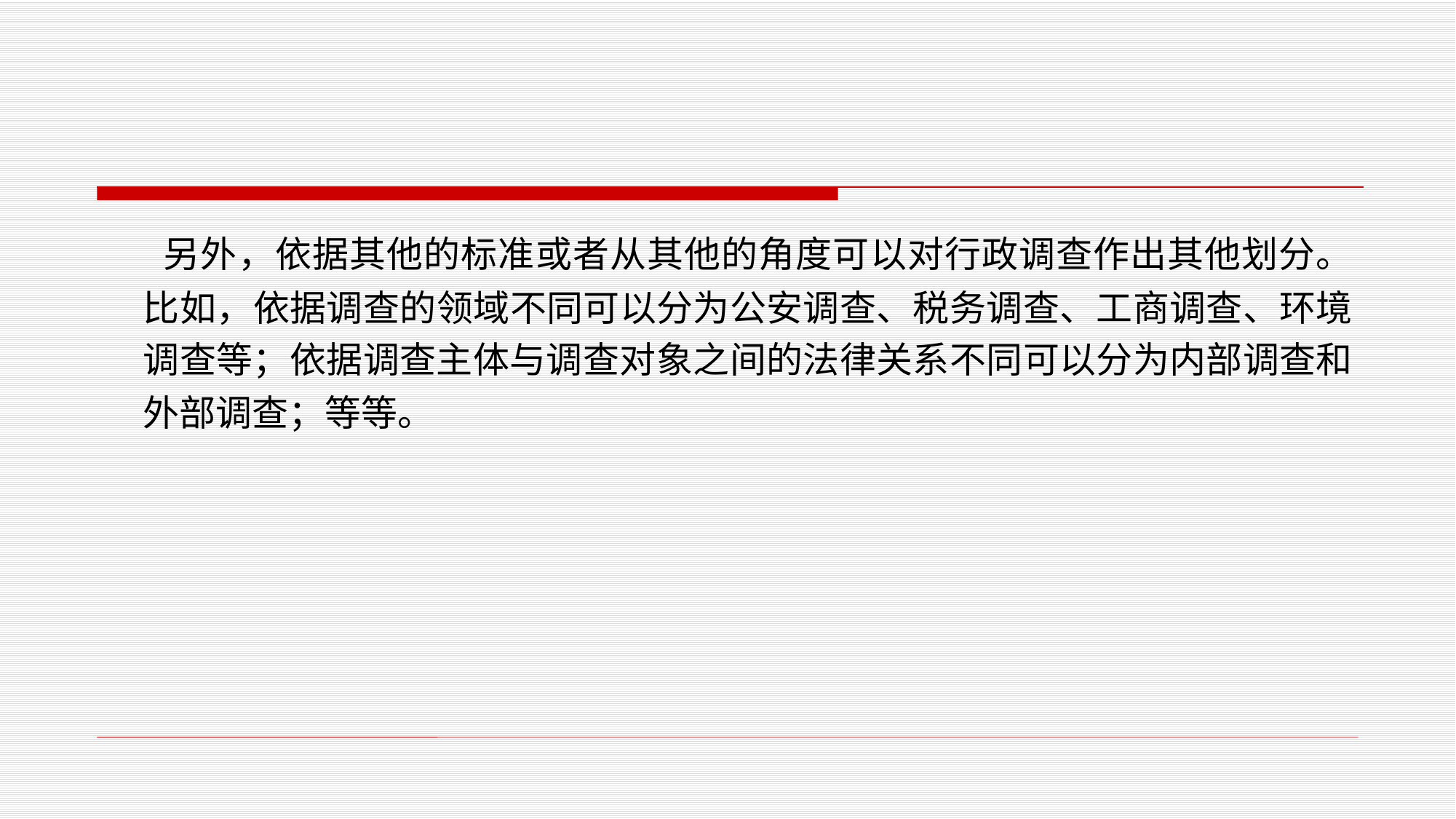

#
     另外，依据其他的标准或者从其他的角度可以对行政调查作出其他划分。比如，依据调查的领域不同可以分为公安调查、税务调查、工商调查、环境调查等；依据调查主体与调查对象之间的法律关系不同可以分为内部调查和外部调查；等等。